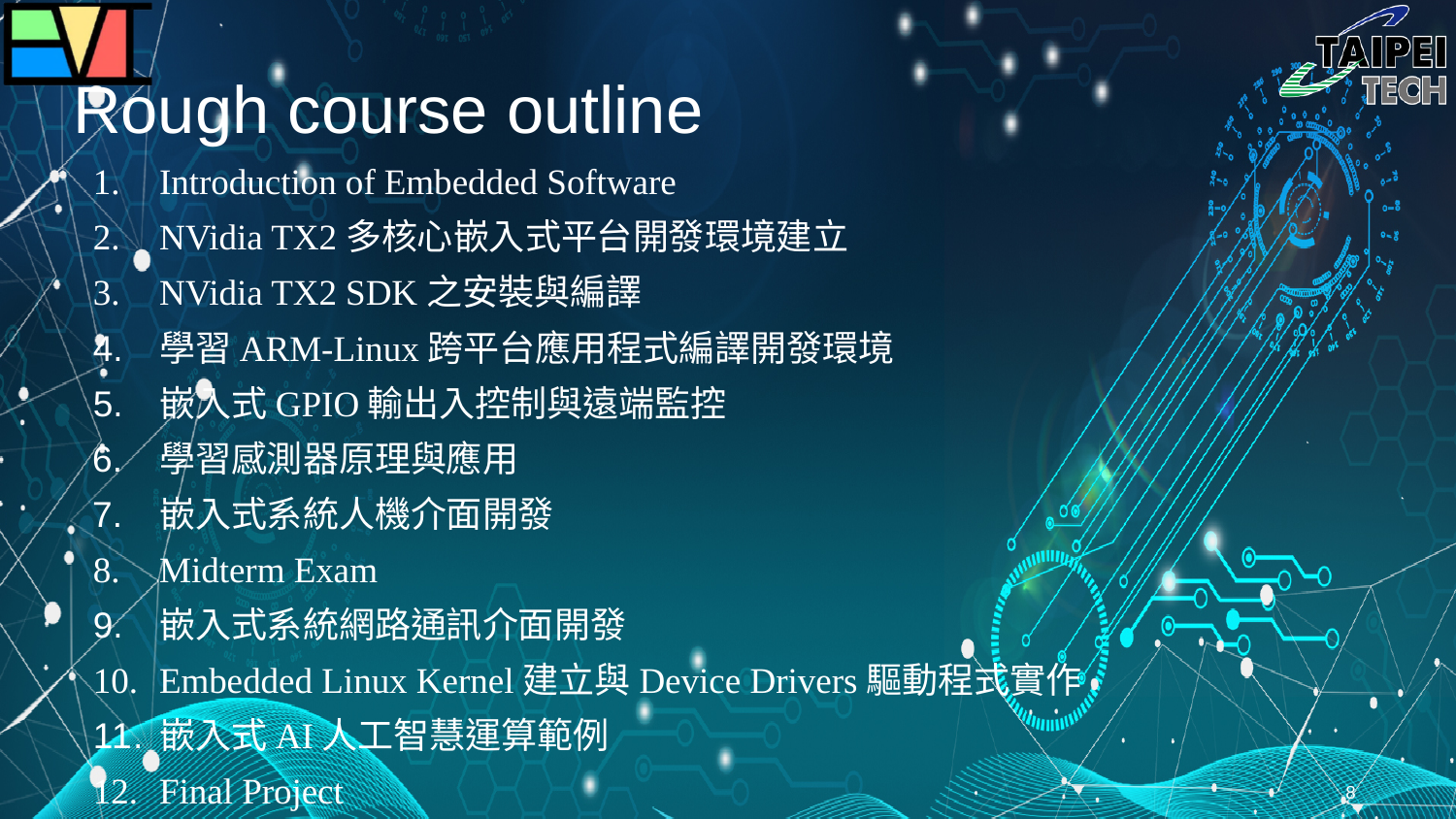

# Rough course outline
Introduction of Embedded Software
NVidia TX2多核心嵌入式平台開發環境建立
NVidia TX2 SDK之安裝與編譯
學習ARM-Linux跨平台應用程式編譯開發環境
嵌入式GPIO輸出入控制與遠端監控
學習感測器原理與應用
嵌入式系統人機介面開發
Midterm Exam
嵌入式系統網路通訊介面開發
Embedded Linux Kernel建立與Device Drivers驅動程式實作
嵌入式AI人工智慧運算範例
Final Project
8